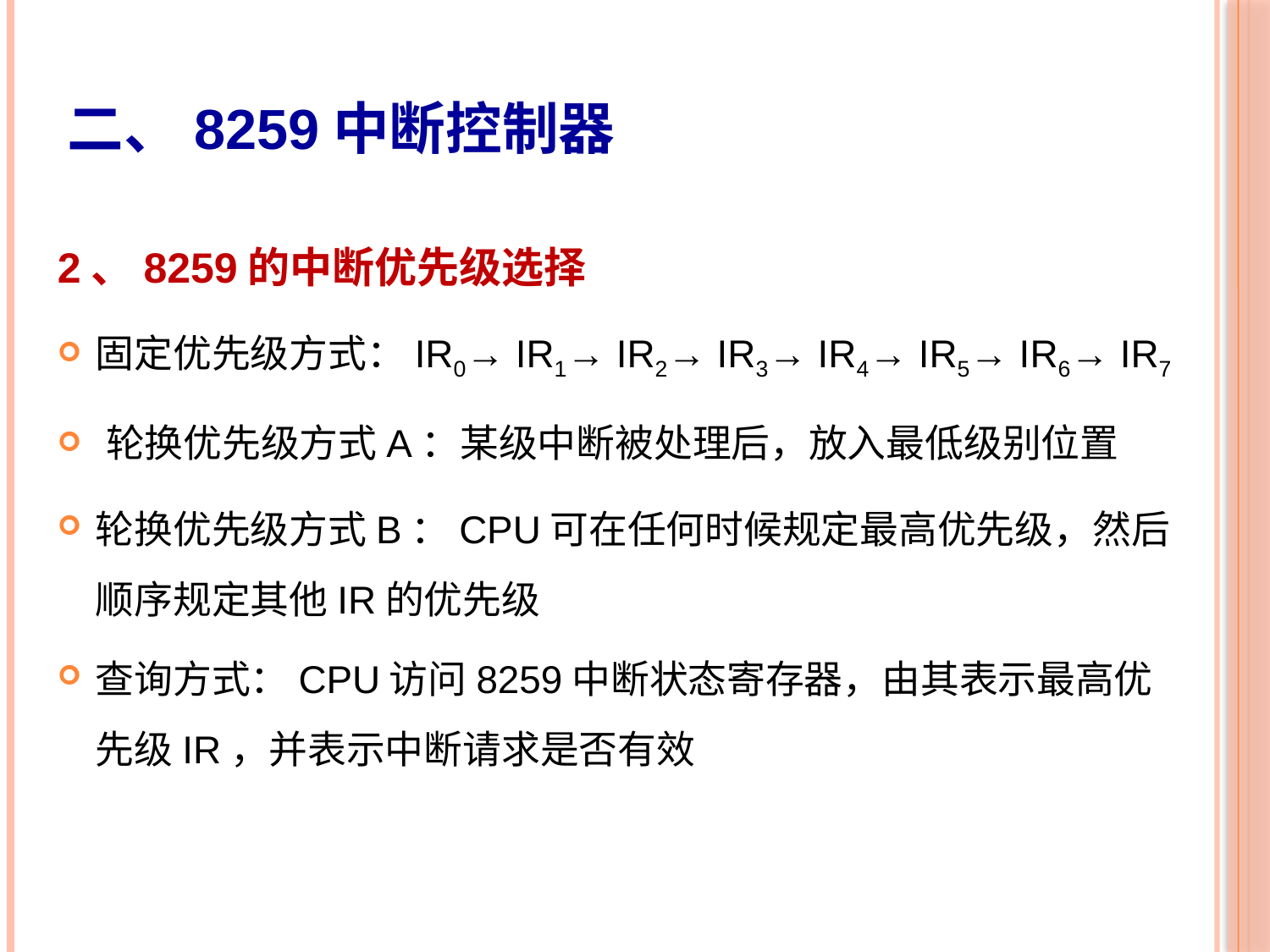

# 二、8259中断控制器
2、8259的中断优先级选择
固定优先级方式：IR0→ IR1→ IR2→ IR3→ IR4→ IR5→ IR6→ IR7
 轮换优先级方式A：某级中断被处理后，放入最低级别位置
轮换优先级方式B：CPU可在任何时候规定最高优先级，然后顺序规定其他IR的优先级
查询方式：CPU访问8259中断状态寄存器，由其表示最高优先级IR，并表示中断请求是否有效